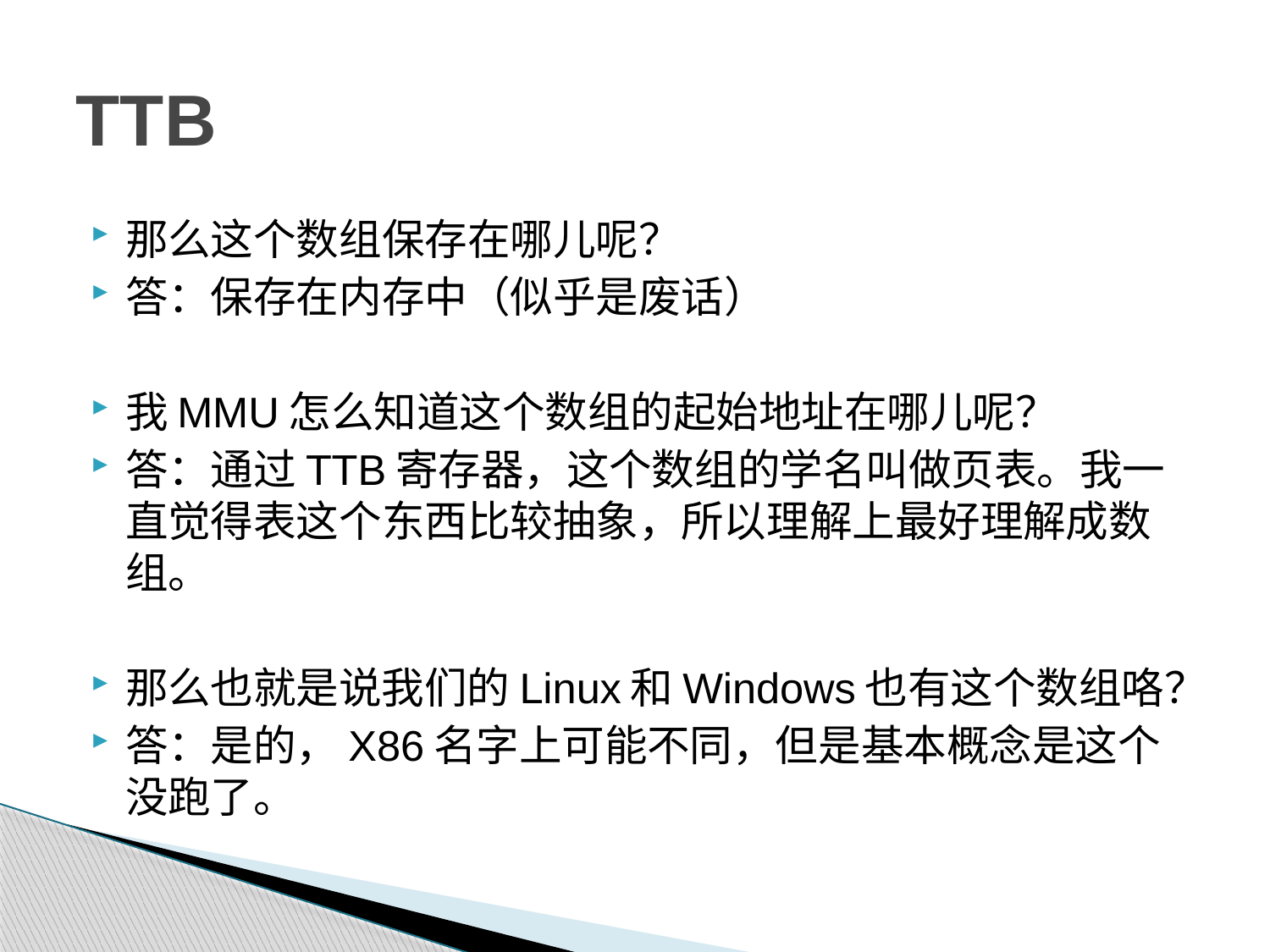

# TTB
那么这个数组保存在哪儿呢？
答：保存在内存中（似乎是废话）

我MMU怎么知道这个数组的起始地址在哪儿呢？
答：通过TTB寄存器，这个数组的学名叫做页表。我一直觉得表这个东西比较抽象，所以理解上最好理解成数组。

那么也就是说我们的Linux和Windows也有这个数组咯？
答：是的，X86名字上可能不同，但是基本概念是这个没跑了。